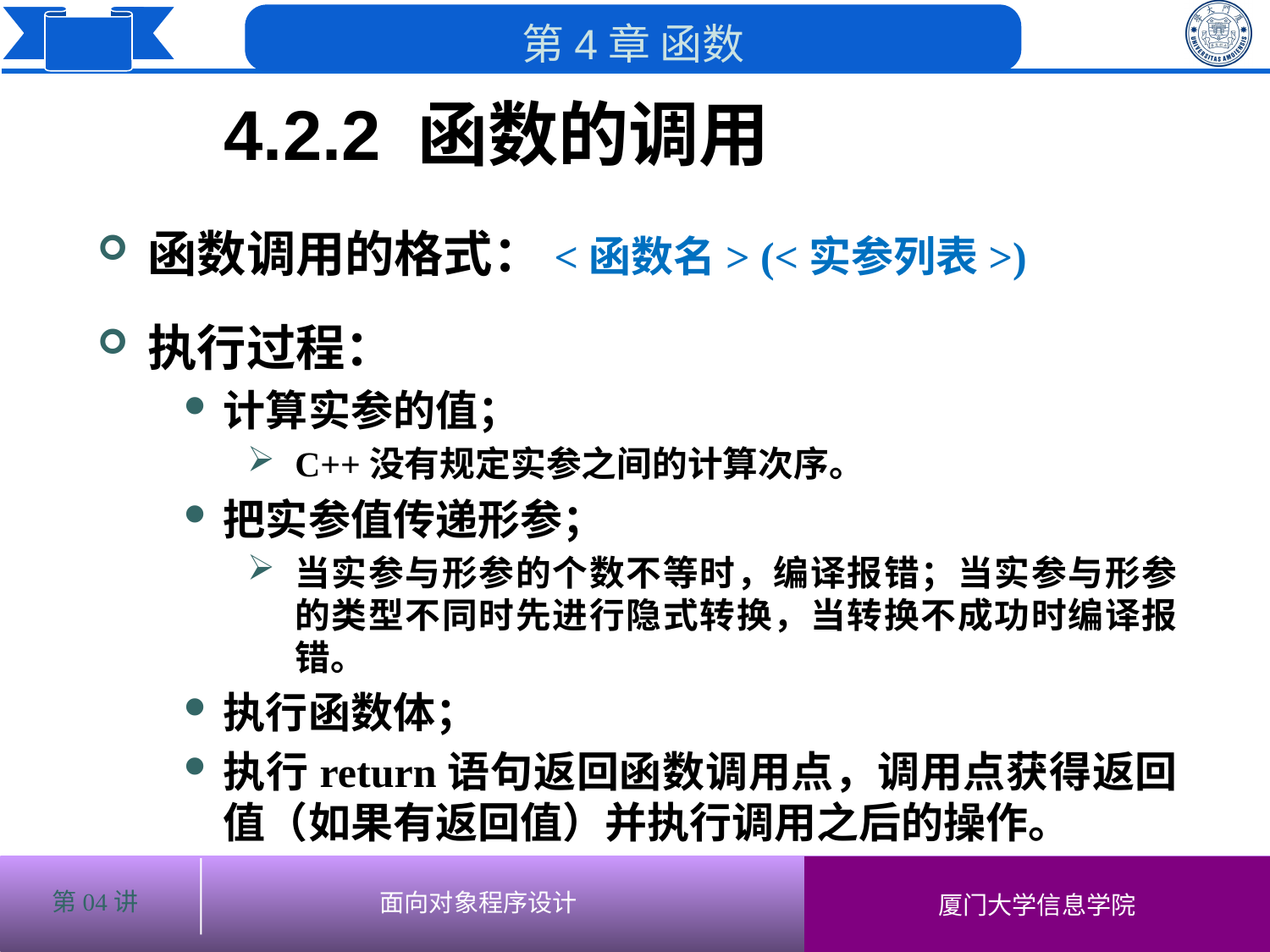

4.2.2 函数的调用
函数调用的格式：<函数名> (<实参列表>)

执行过程：
计算实参的值；
C++没有规定实参之间的计算次序。
把实参值传递形参；
当实参与形参的个数不等时，编译报错；当实参与形参的类型不同时先进行隐式转换，当转换不成功时编译报错。
执行函数体；
执行return语句返回函数调用点，调用点获得返回值（如果有返回值）并执行调用之后的操作。
9